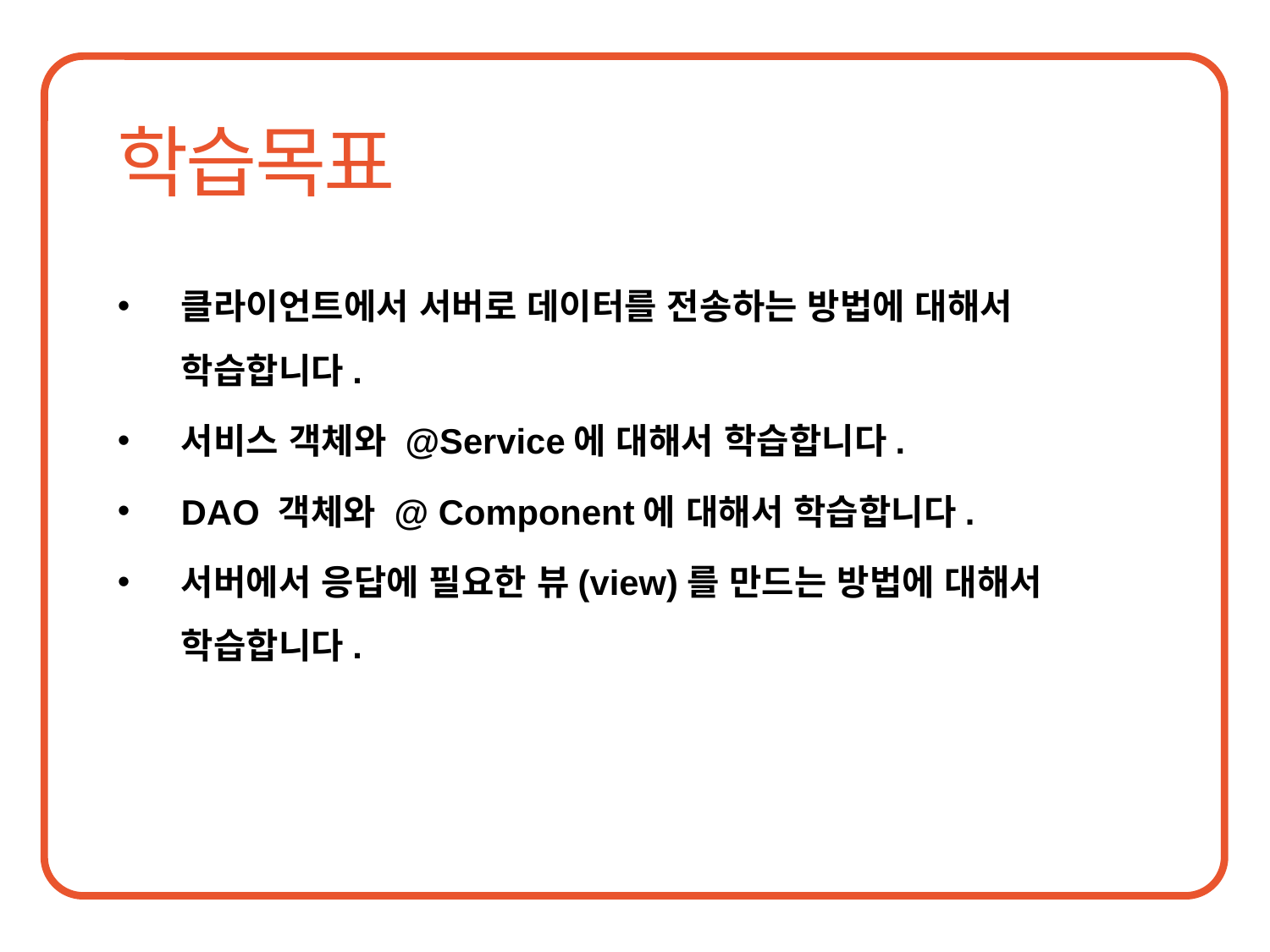

클라이언트에서 서버로 데이터를 전송하는 방법에 대해서 학습합니다.
서비스 객체와 @Service에 대해서 학습합니다.
DAO 객체와 @ Component에 대해서 학습합니다.
서버에서 응답에 필요한 뷰(view)를 만드는 방법에 대해서 학습합니다.